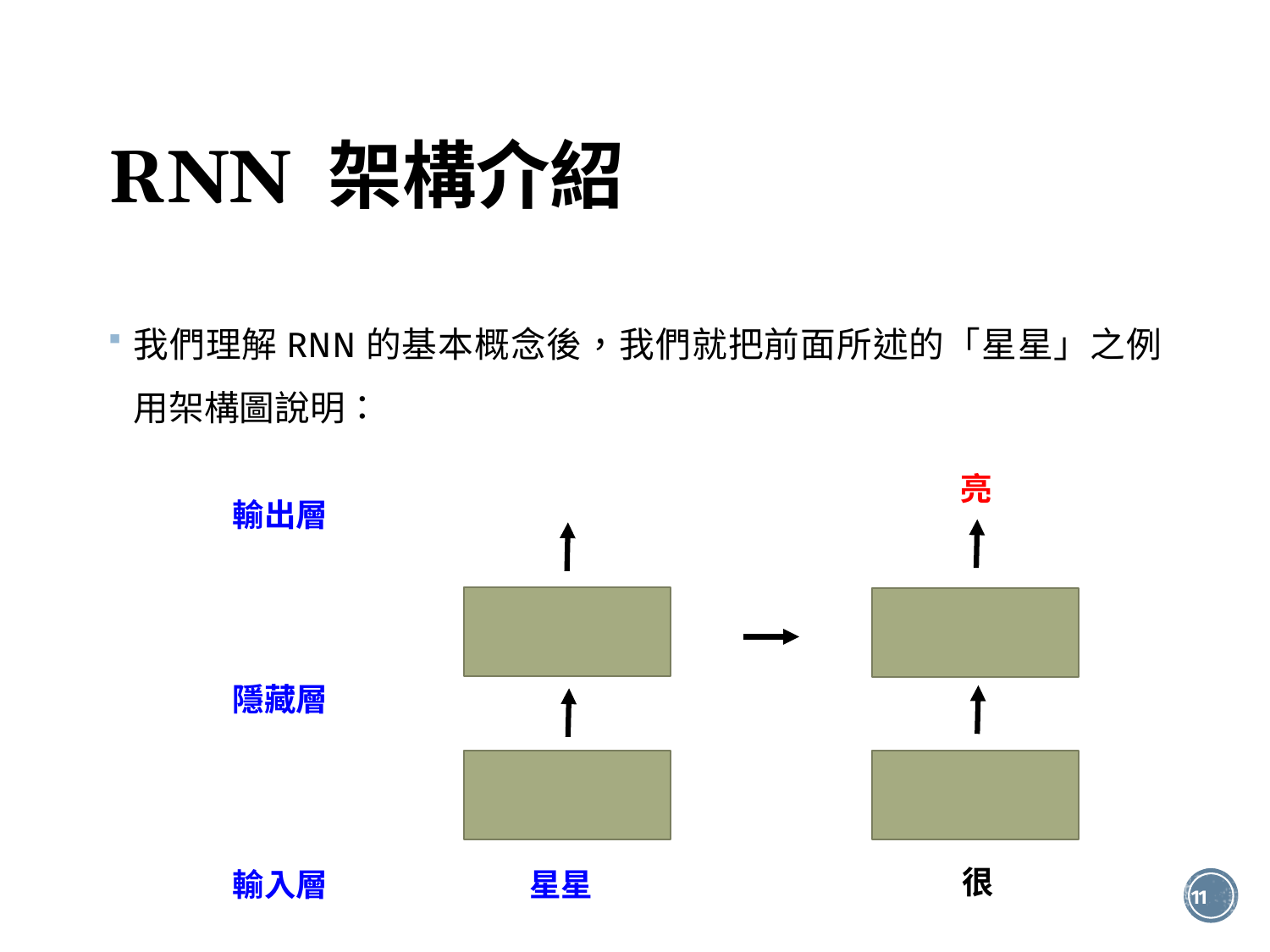

# RNN 架構介紹
我們理解RNN的基本概念後，我們就把前面所述的「星星」之例用架構圖說明：
亮
輸出層

很
星星
隱藏層
輸入層
11